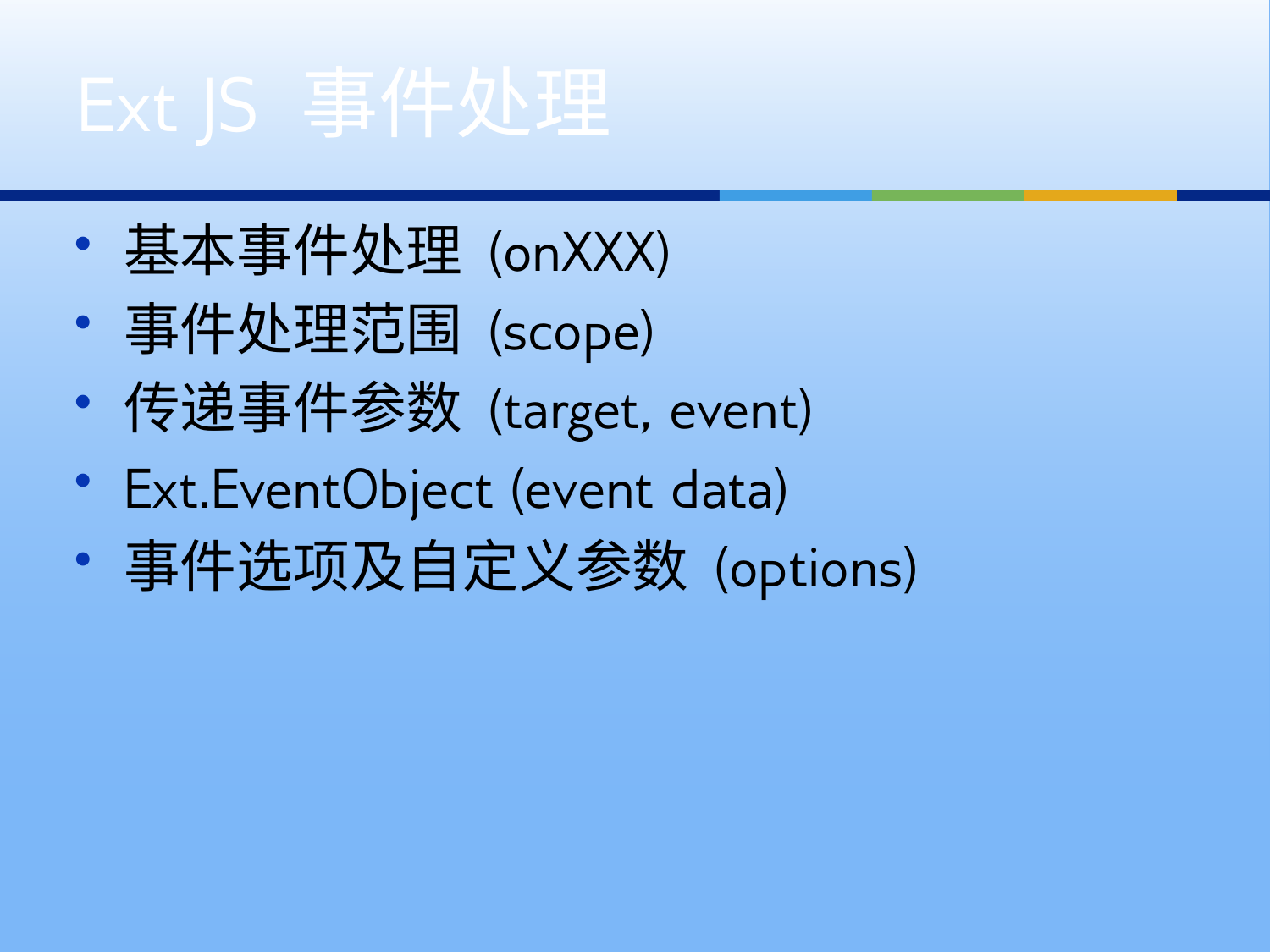

# Ext JS 事件处理
基本事件处理 (onXXX)
事件处理范围 (scope)
传递事件参数 (target, event)
Ext.EventObject (event data)
事件选项及自定义参数 (options)